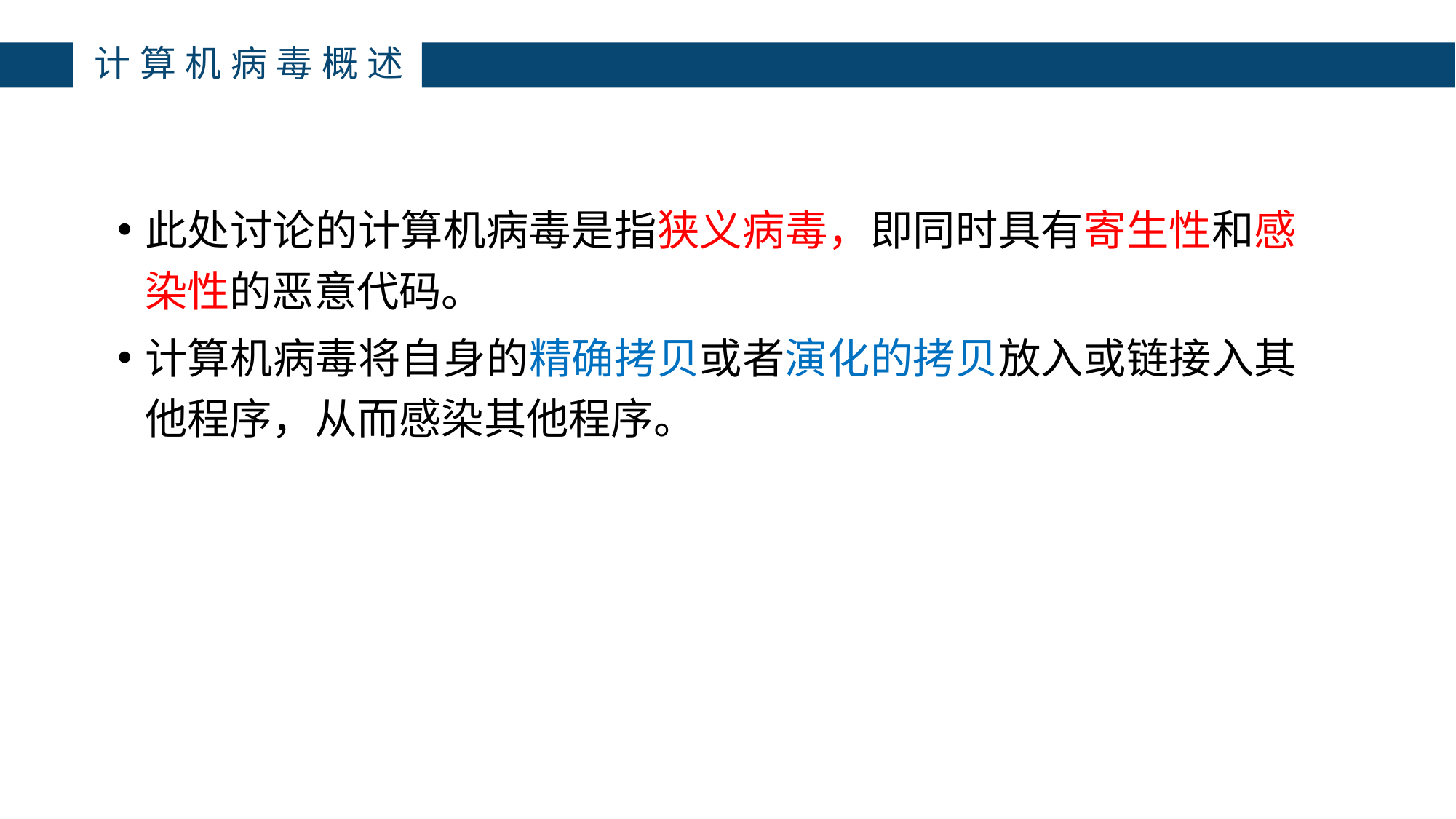

# 计算机病毒概述

此处讨论的计算机病毒是指狭义病毒，即同时具有寄生性和感染性的恶意代码。
计算机病毒将自身的精确拷贝或者演化的拷贝放入或链接入其他程序，从而感染其他程序。